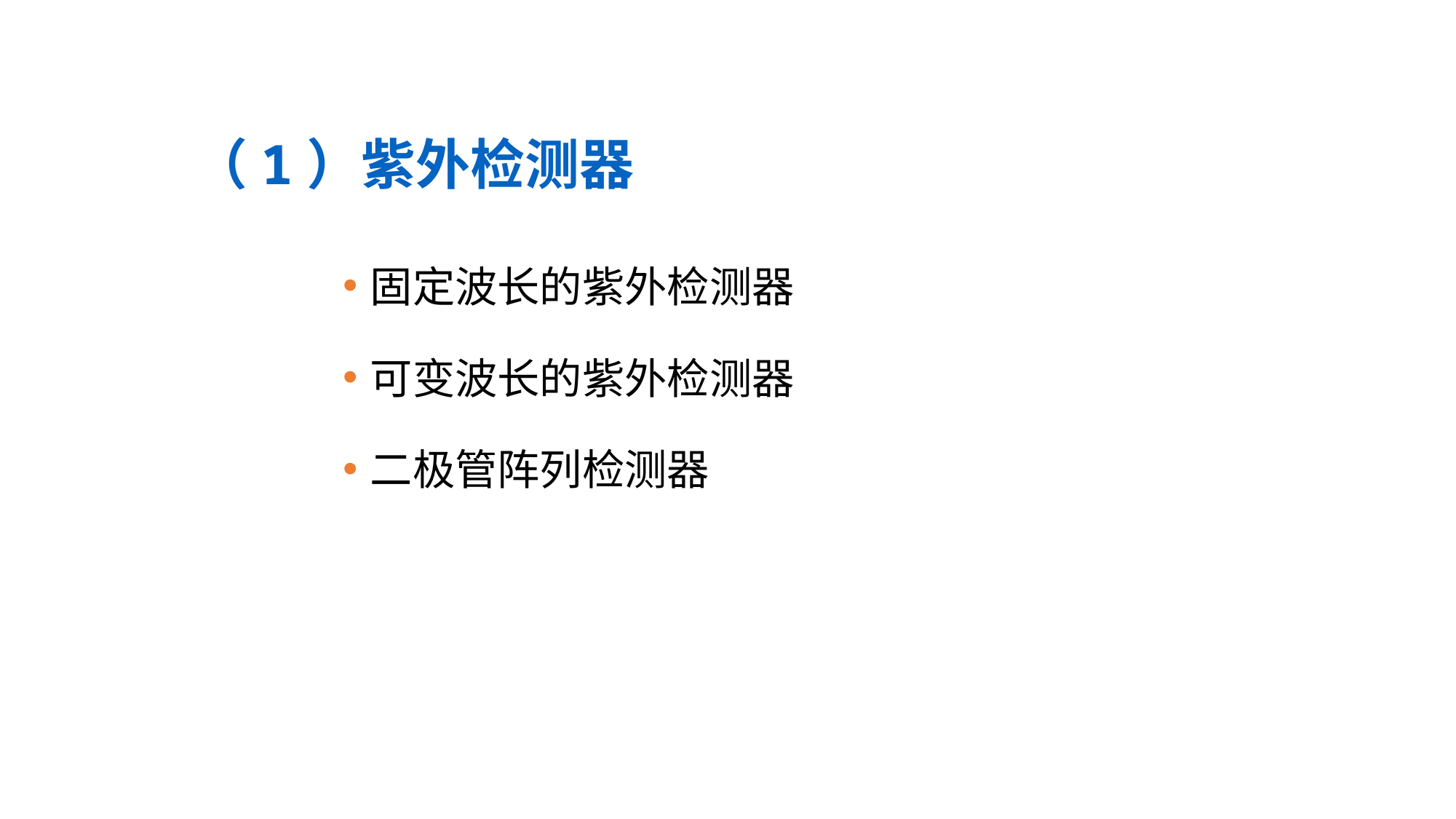

（1）紫外检测器
固定波长的紫外检测器
可变波长的紫外检测器
二极管阵列检测器